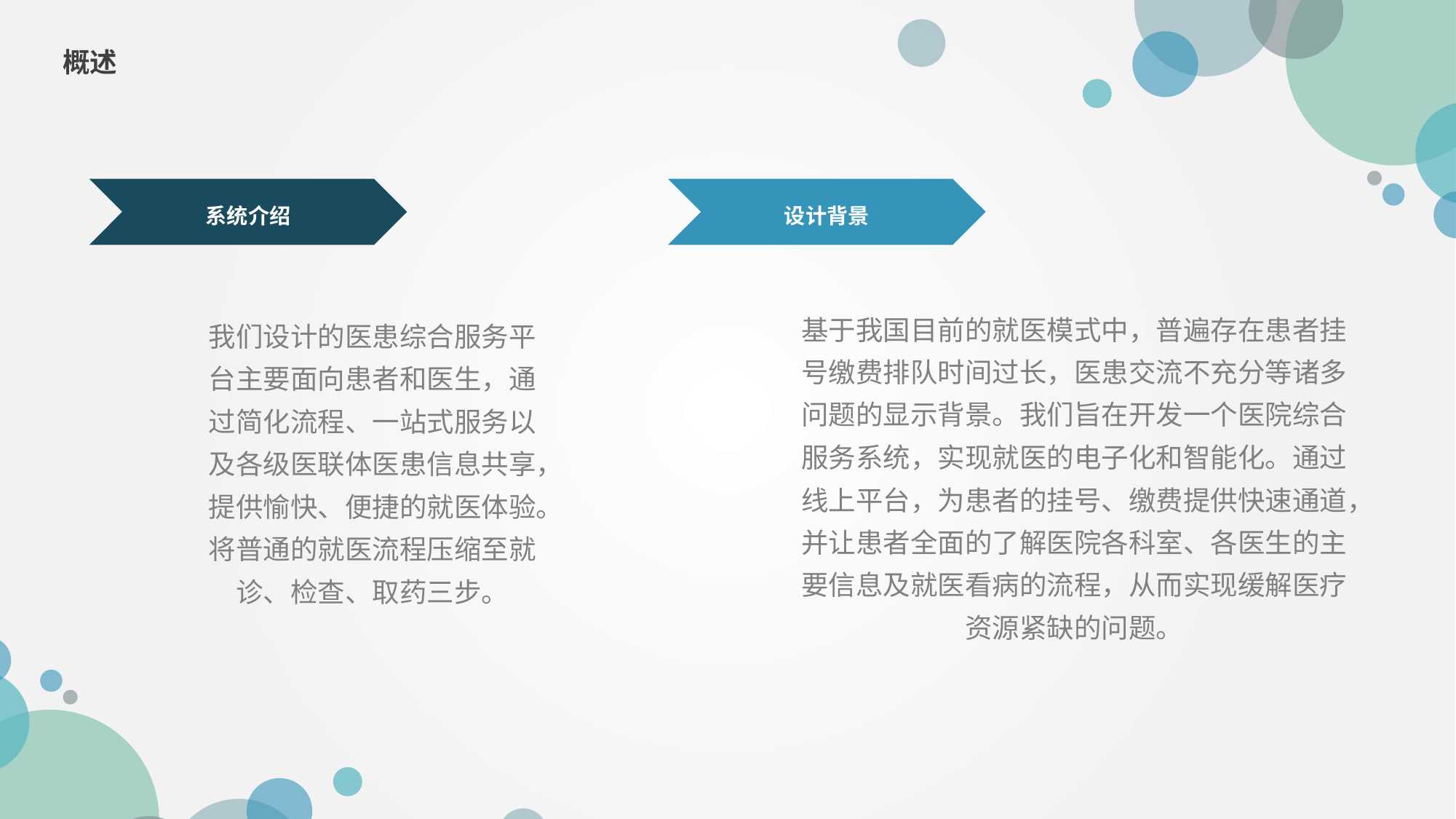

概述
系统介绍
设计背景

基于我国目前的就医模式中，普遍存在患者挂号缴费排队时间过长，医患交流不充分等诸多问题的显示背景。我们旨在开发一个医院综合服务系统，实现就医的电子化和智能化。通过线上平台，为患者的挂号、缴费提供快速通道，并让患者全面的了解医院各科室、各医生的主要信息及就医看病的流程，从而实现缓解医疗资源紧缺的问题。
我们设计的医患综合服务平台主要面向患者和医生，通过简化流程、一站式服务以及各级医联体医患信息共享，提供愉快、便捷的就医体验。将普通的就医流程压缩至就诊、检查、取药三步。